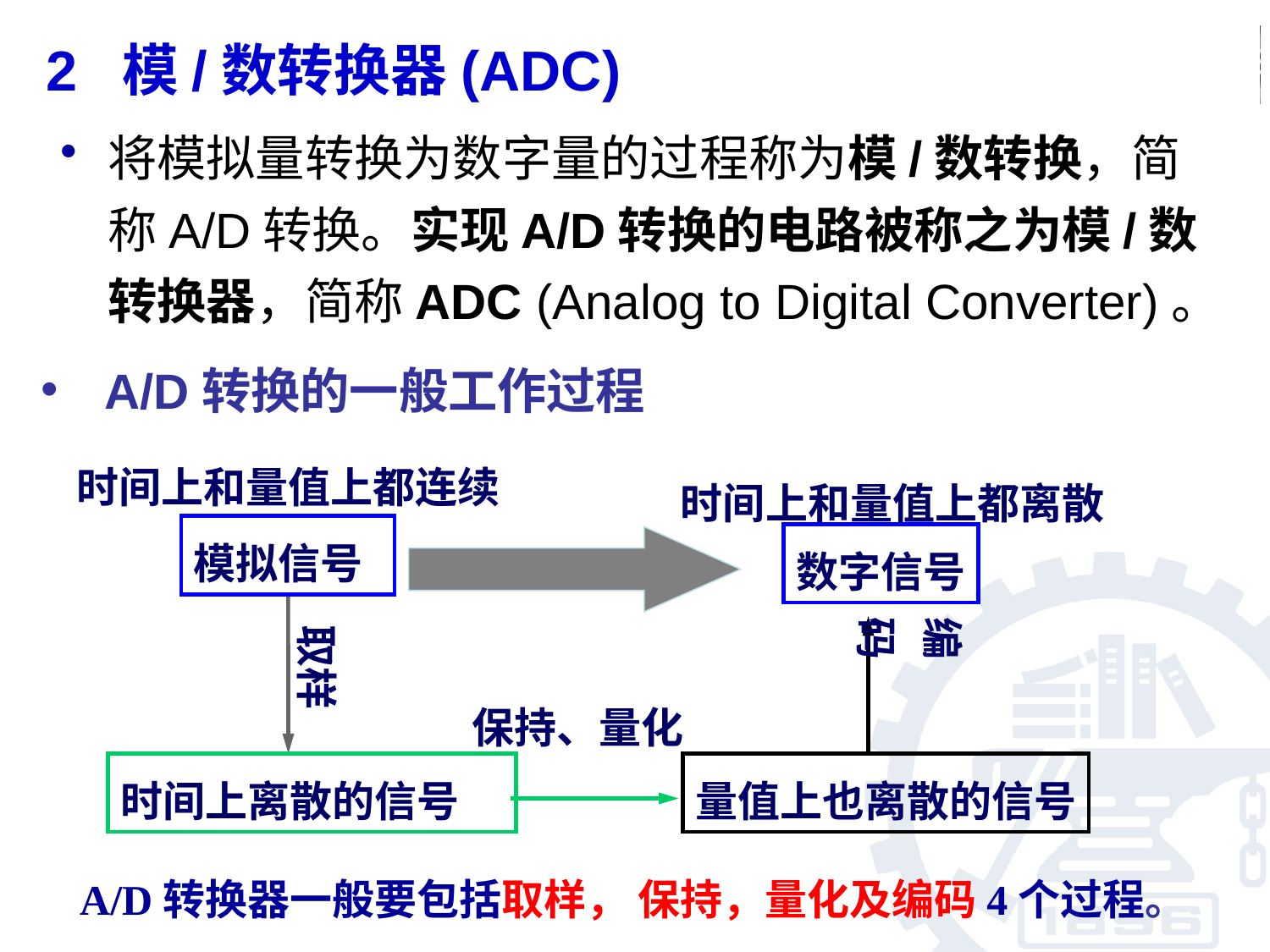

2  模/数转换器(ADC)

将模拟量转换为数字量的过程称为模/数转换，简称A/D转换。实现A/D转换的电路被称之为模/数转换器，简称ADC (Analog to Digital Converter)。
A/D转换的一般工作过程
时间上和量值上都连续
模拟信号
时间上和量值上都离散
数字信号

编码
取样

保持、量化
时间上离散的信号
量值上也离散的信号

    A/D转换器一般要包括取样， 保持，量化及编码4个过程。